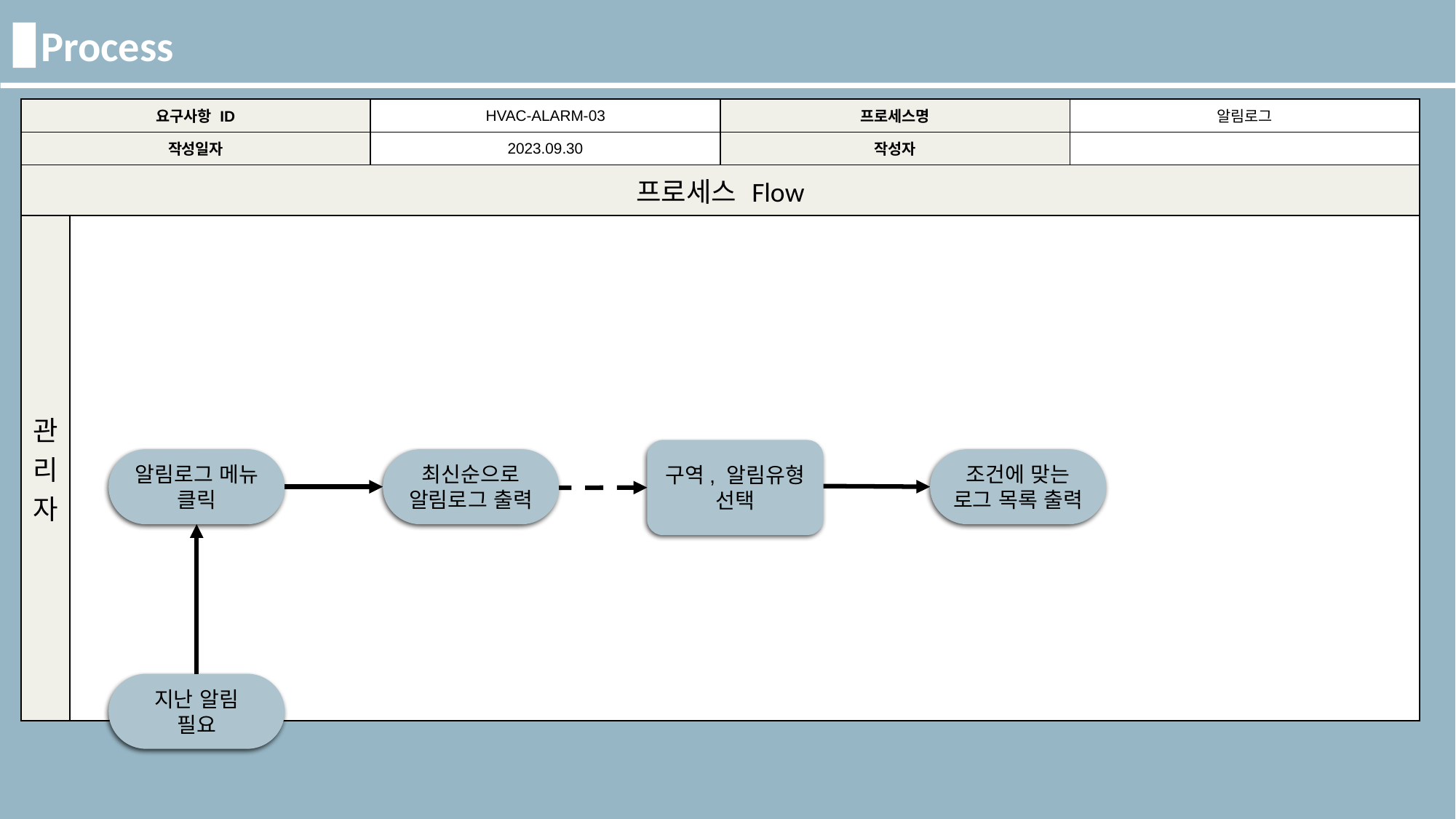

Process

| 요구사항 ID |  | HVAC-ALARM-03 | 프로세스명 | 알림로그 |
| --- | --- | --- | --- | --- |
| 작성일자 |  | 2023.09.30 | 작성자 |  |
| 프로세스 Flow |  |  |  |  |
| 관리자 |  |  |  |  |
구역, 알림유형
선택
알림로그 메뉴
클릭
최신순으로
알림로그 출력
조건에 맞는
로그 목록 출력
지난 알림
필요